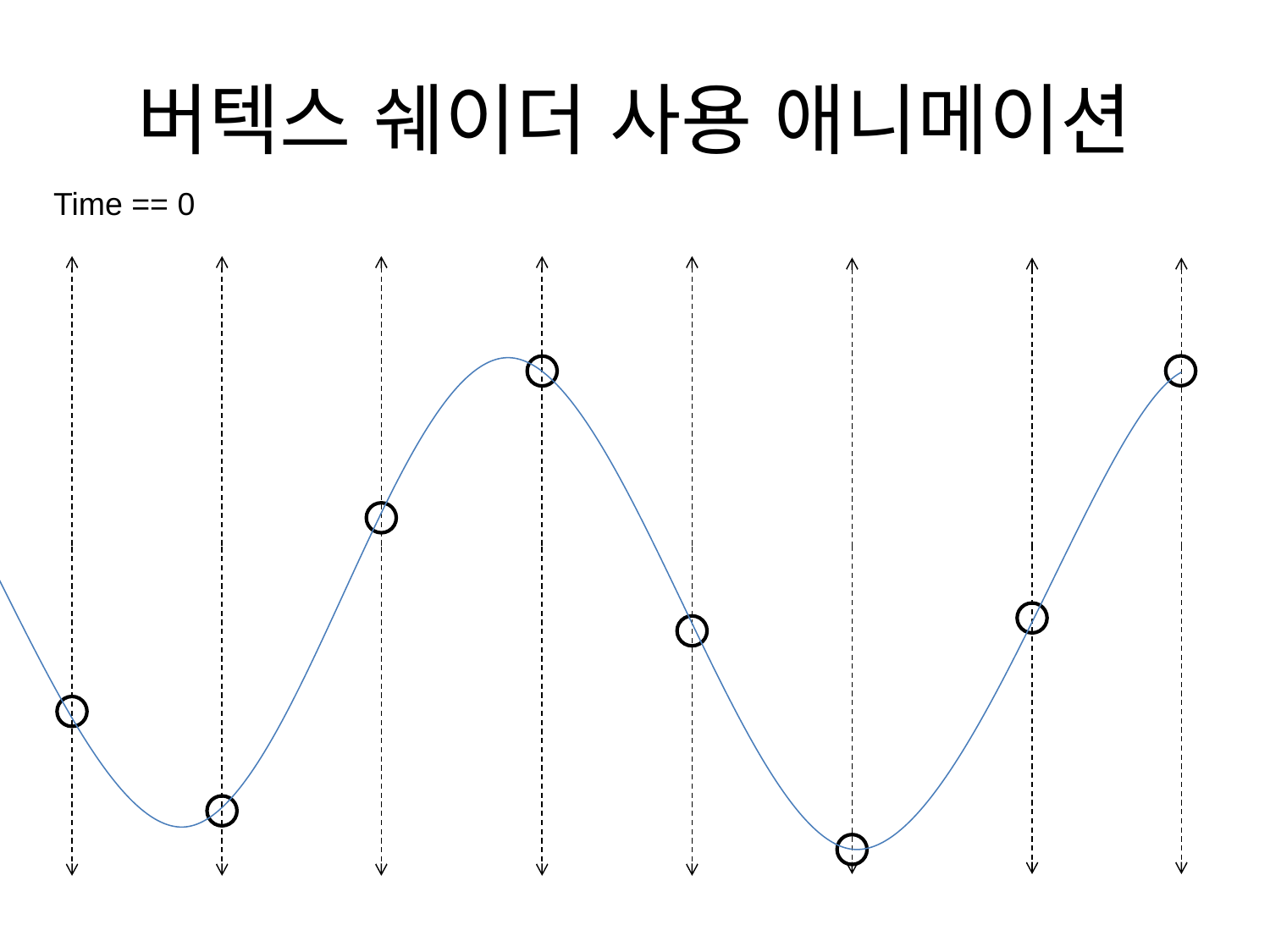

# 버텍스 쉐이더 사용 애니메이션
Time == 0